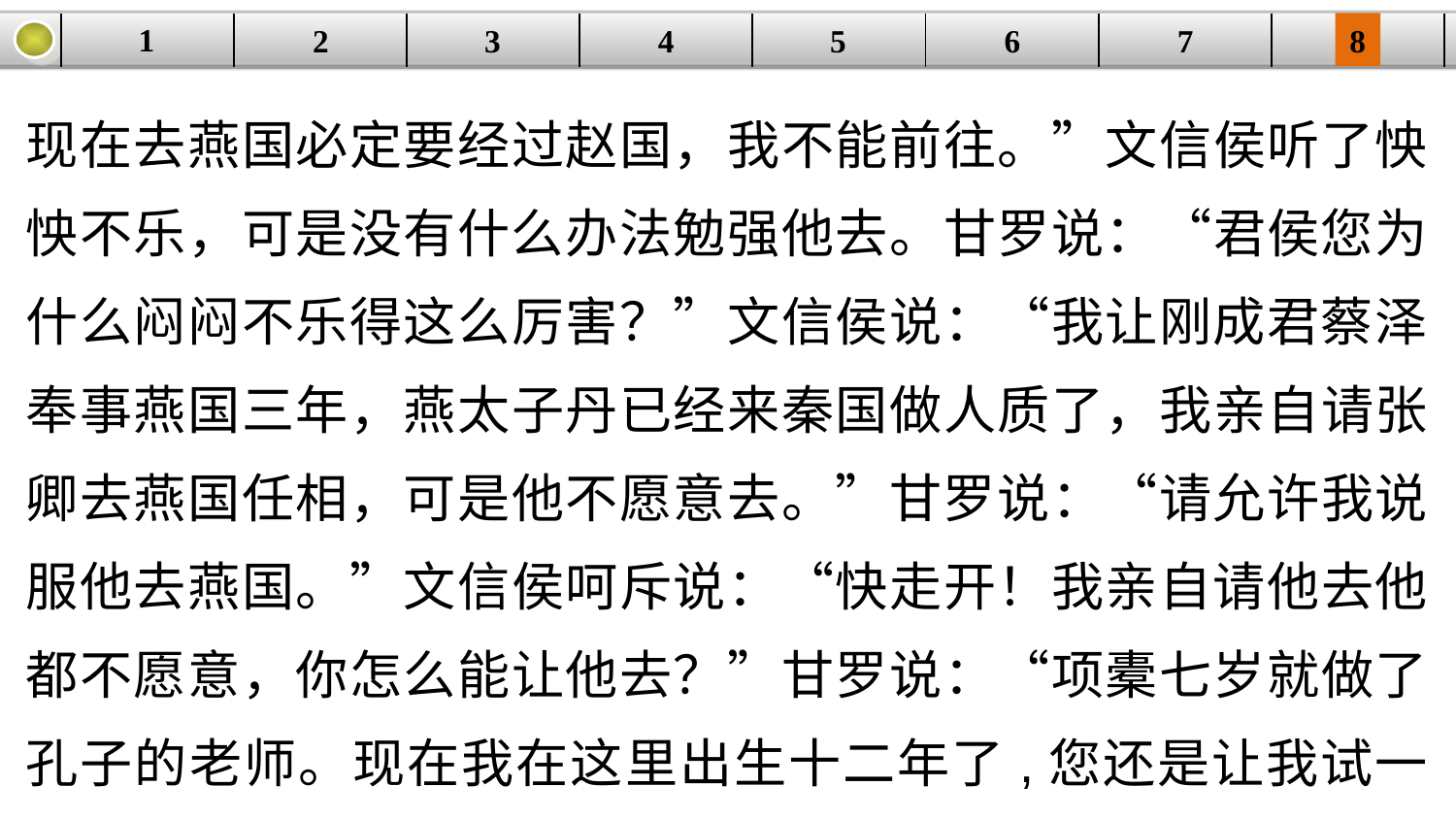

1
3
4
5
6
8
2
|  |  |  |  |  |  |  |  |
| --- | --- | --- | --- | --- | --- | --- | --- |
7

现在去燕国必定要经过赵国，我不能前往。”文信侯听了怏怏不乐，可是没有什么办法勉强他去。甘罗说：“君侯您为什么闷闷不乐得这么厉害？”文信侯说：“我让刚成君蔡泽奉事燕国三年，燕太子丹已经来秦国做人质了，我亲自请张卿去燕国任相，可是他不愿意去。”甘罗说：“请允许我说服他去燕国。”文信侯呵斥说：“快走开！我亲自请他去他都不愿意，你怎么能让他去？”甘罗说：“项橐七岁就做了孔子的老师。现在我在这里出生十二年了,您还是让我试一试,